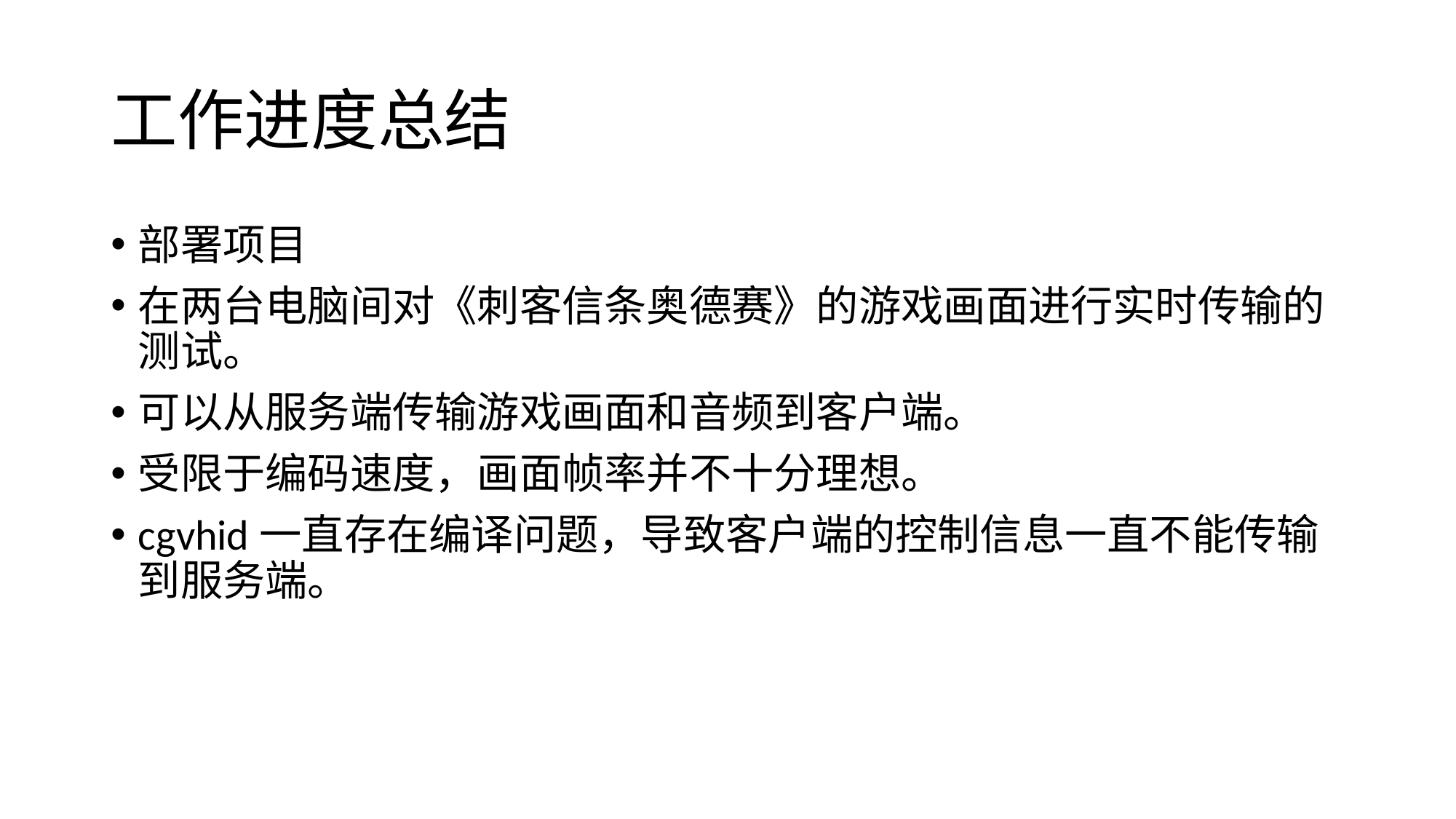

# 工作进度总结
部署项目
在两台电脑间对《刺客信条奥德赛》的游戏画面进行实时传输的测试。
可以从服务端传输游戏画面和音频到客户端。
受限于编码速度，画面帧率并不十分理想。
cgvhid一直存在编译问题，导致客户端的控制信息一直不能传输到服务端。